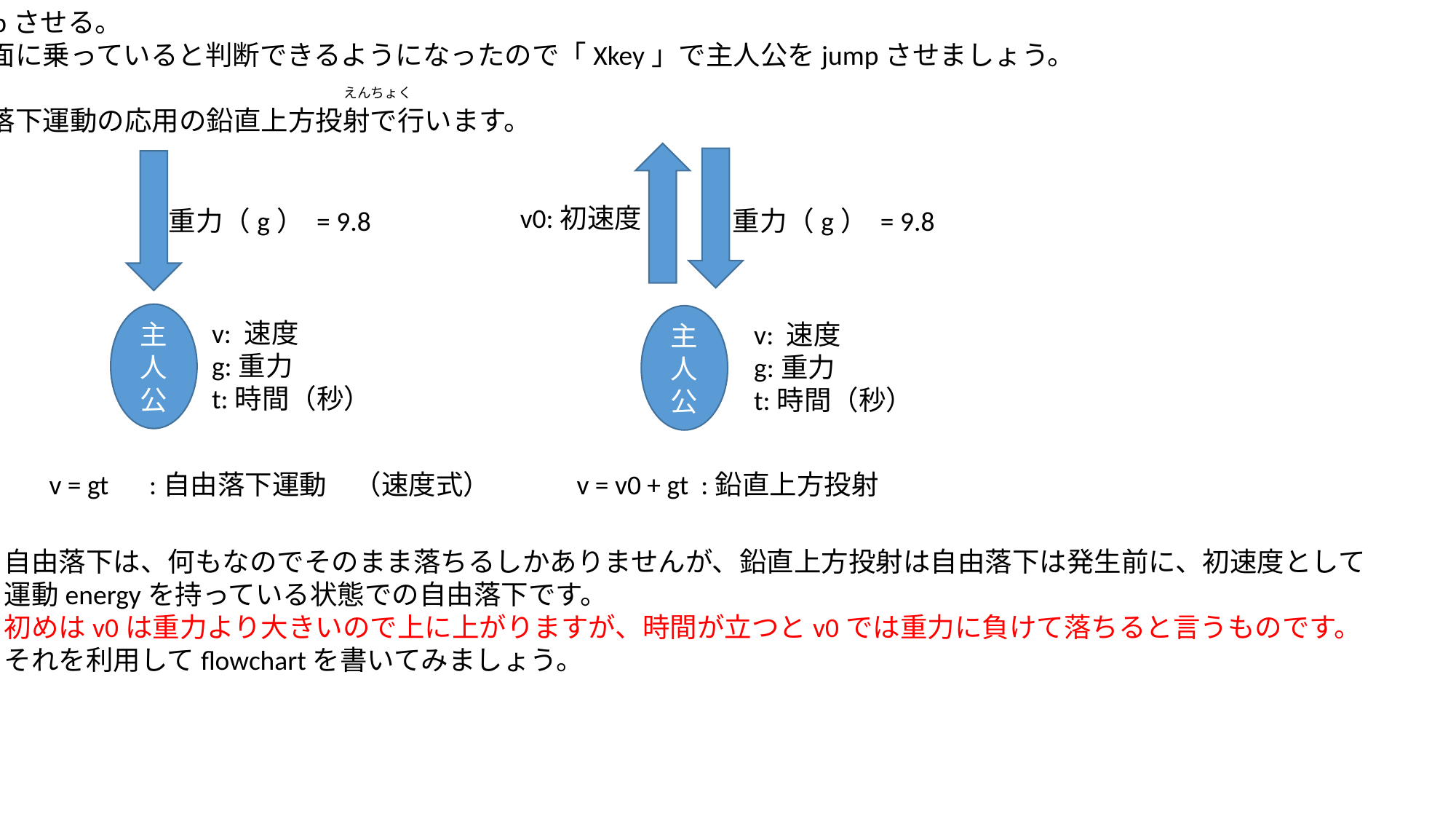

・jumpさせる。
　地面に乗っていると判断できるようになったので「Xkey」で主人公をjumpさせましょう。
　　　　　　　　　　　　　　　　　　　　　　　　　　　　　　えんちょく
自由落下運動の応用の鉛直上方投射で行います。

v0:初速度
重力（g） = 9.8
重力（g） = 9.8

v: 速度
g:重力
t:時間（秒）

v: 速度
g:重力
t:時間（秒）

主人公
主人公
v = gt　:自由落下運動　（速度式）
v = v0 + gt  :鉛直上方投射
自由落下は、何もなのでそのまま落ちるしかありませんが、鉛直上方投射は自由落下は発生前に、初速度として
運動energyを持っている状態での自由落下です。
初めはv0は重力より大きいので上に上がりますが、時間が立つとv0では重力に負けて落ちると言うものです。
それを利用してflowchartを書いてみましょう。